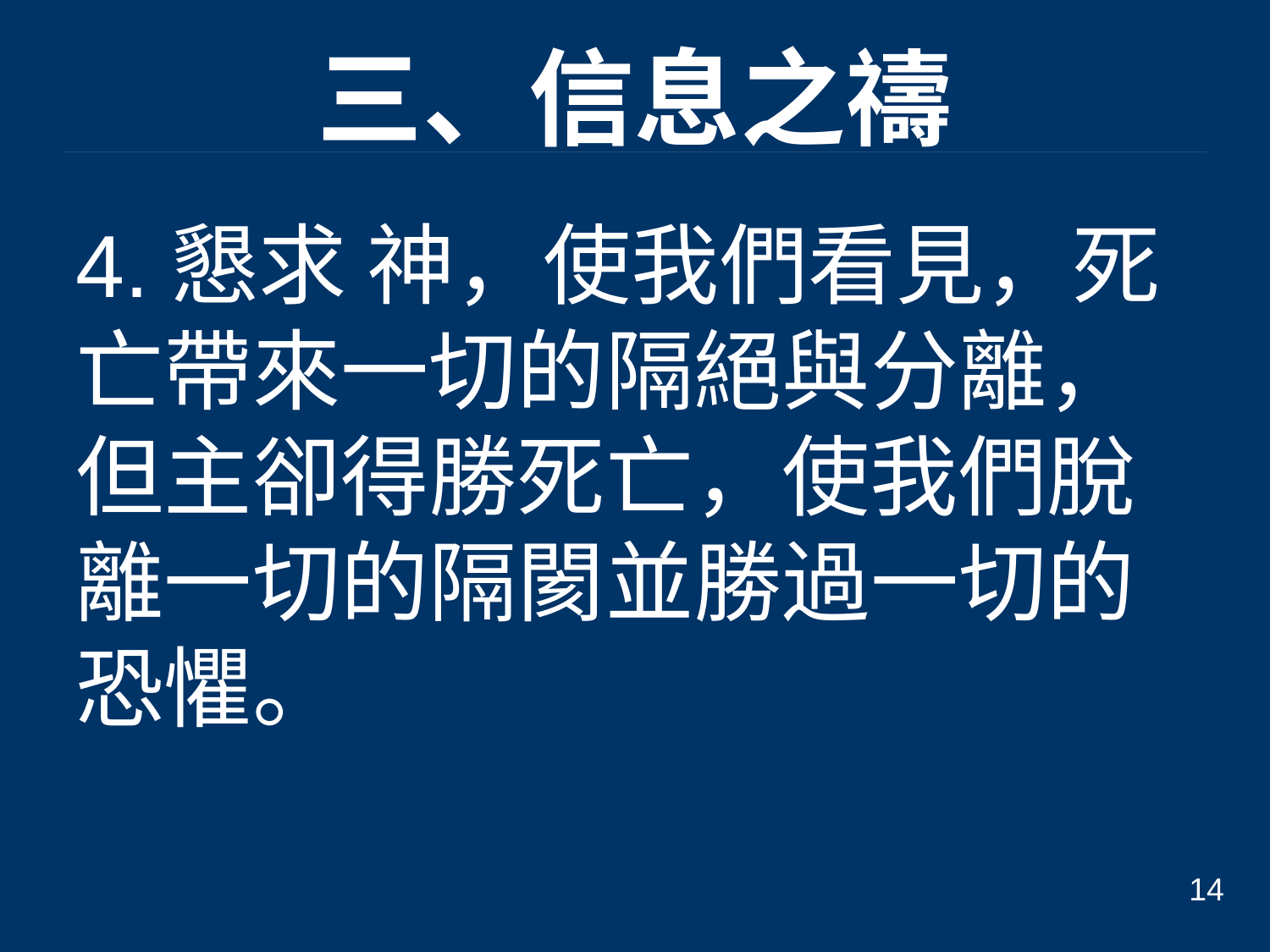

三、信息之禱

4.懇求 神，使我們看見，死亡帶來一切的隔絕與分離，但主卻得勝死亡，使我們脫離一切的隔閡並勝過一切的恐懼。
14